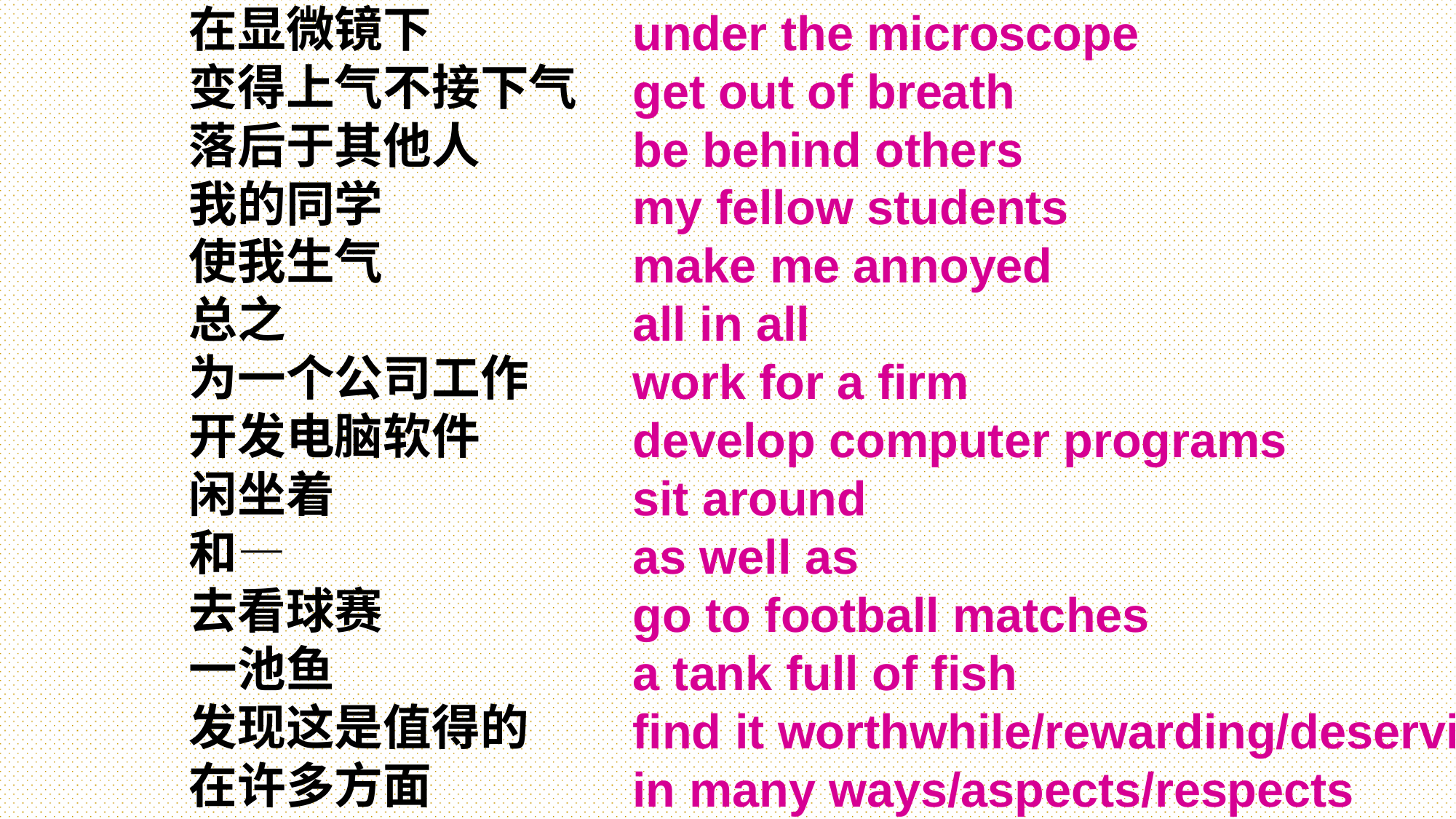

在显微镜下
变得上气不接下气
落后于其他人
我的同学
使我生气
总之
为一个公司工作
开发电脑软件
闲坐着
和—
去看球赛
一池鱼
发现这是值得的
在许多方面
 under the microscope
 get out of breath
 be behind others
 my fellow students
 make me annoyed
 all in all
 work for a firm
 develop computer programs
 sit around
 as well as
 go to football matches
 a tank full of fish
 find it worthwhile/rewarding/deserving
 in many ways/aspects/respects